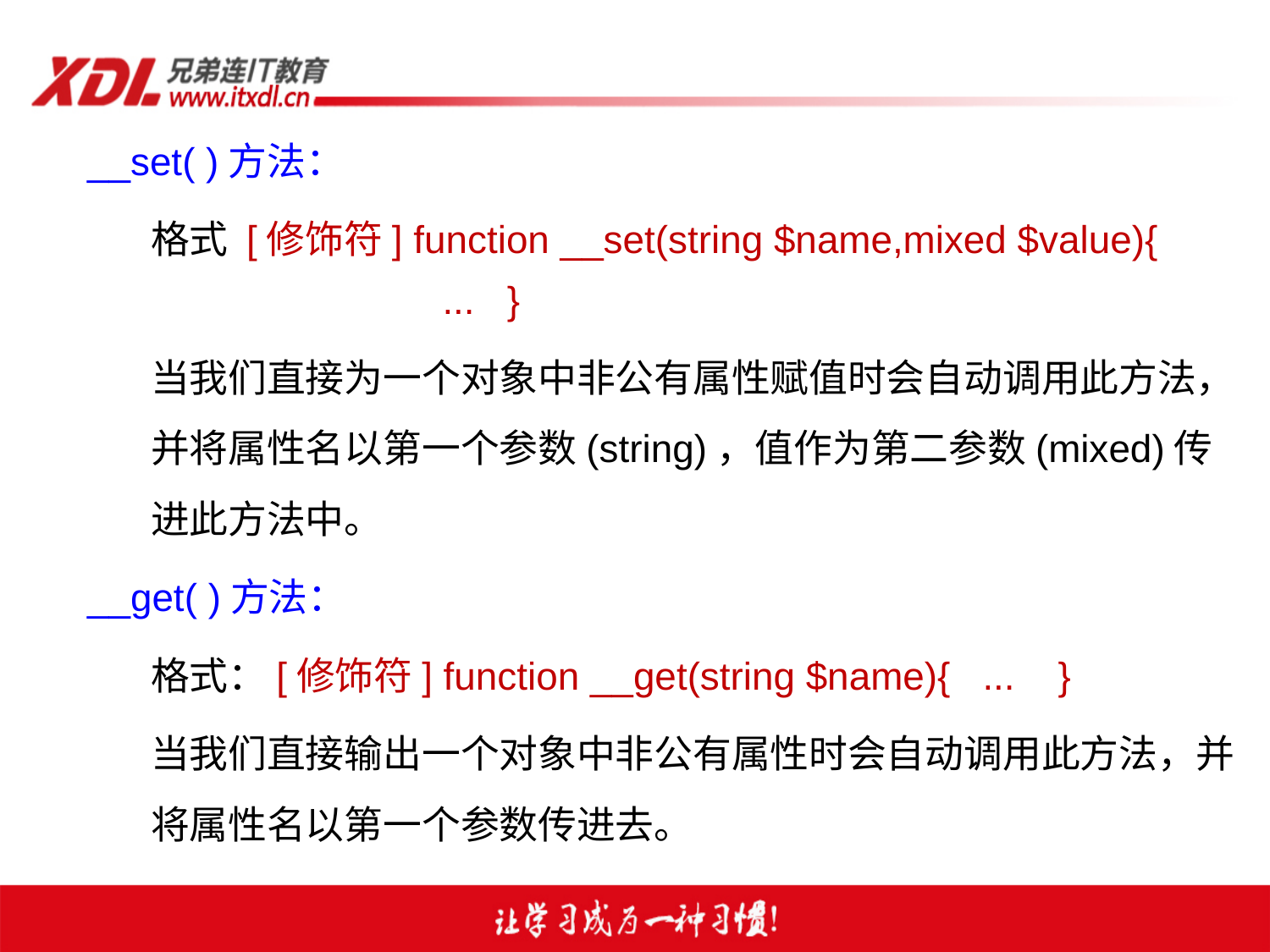

__set( )方法：
格式 [修饰符] function __set(string $name,mixed $value){
                           ...   }
当我们直接为一个对象中非公有属性赋值时会自动调用此方法，并将属性名以第一个参数(string)，值作为第二参数(mixed)传进此方法中。
__get( )方法：
格式：[修饰符] function __get(string $name){   ...    }
当我们直接输出一个对象中非公有属性时会自动调用此方法，并将属性名以第一个参数传进去。